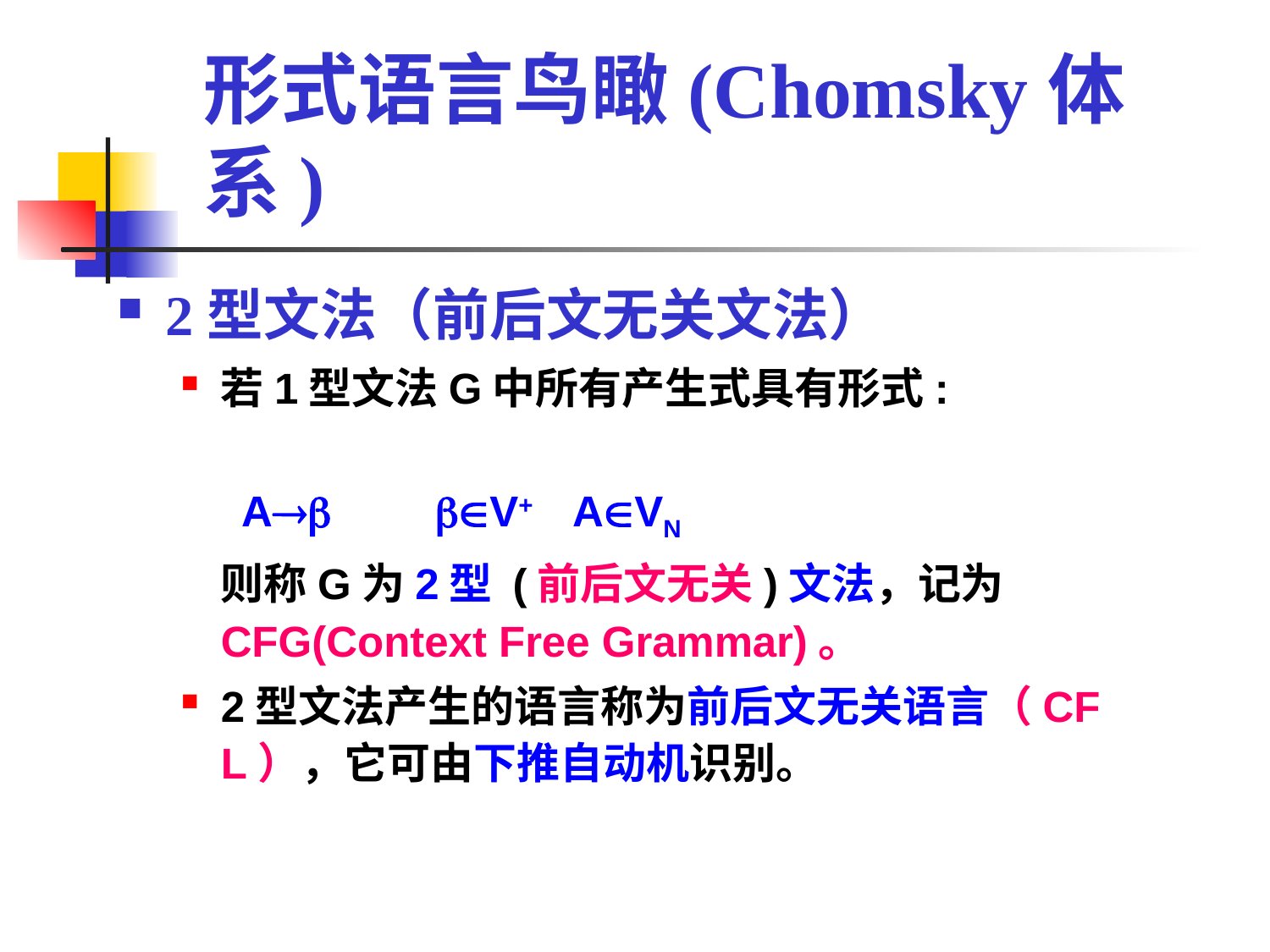

# 形式语言鸟瞰(Chomsky体系)
2型文法（前后文无关文法）
若1型文法G中所有产生式具有形式:
     A→β  	β∈V+ 	 A∈VN
	则称G为2型 (前后文无关)文法，记为CFG(Context Free Grammar)。
2型文法产生的语言称为前后文无关语言（CFL），它可由下推自动机识别。